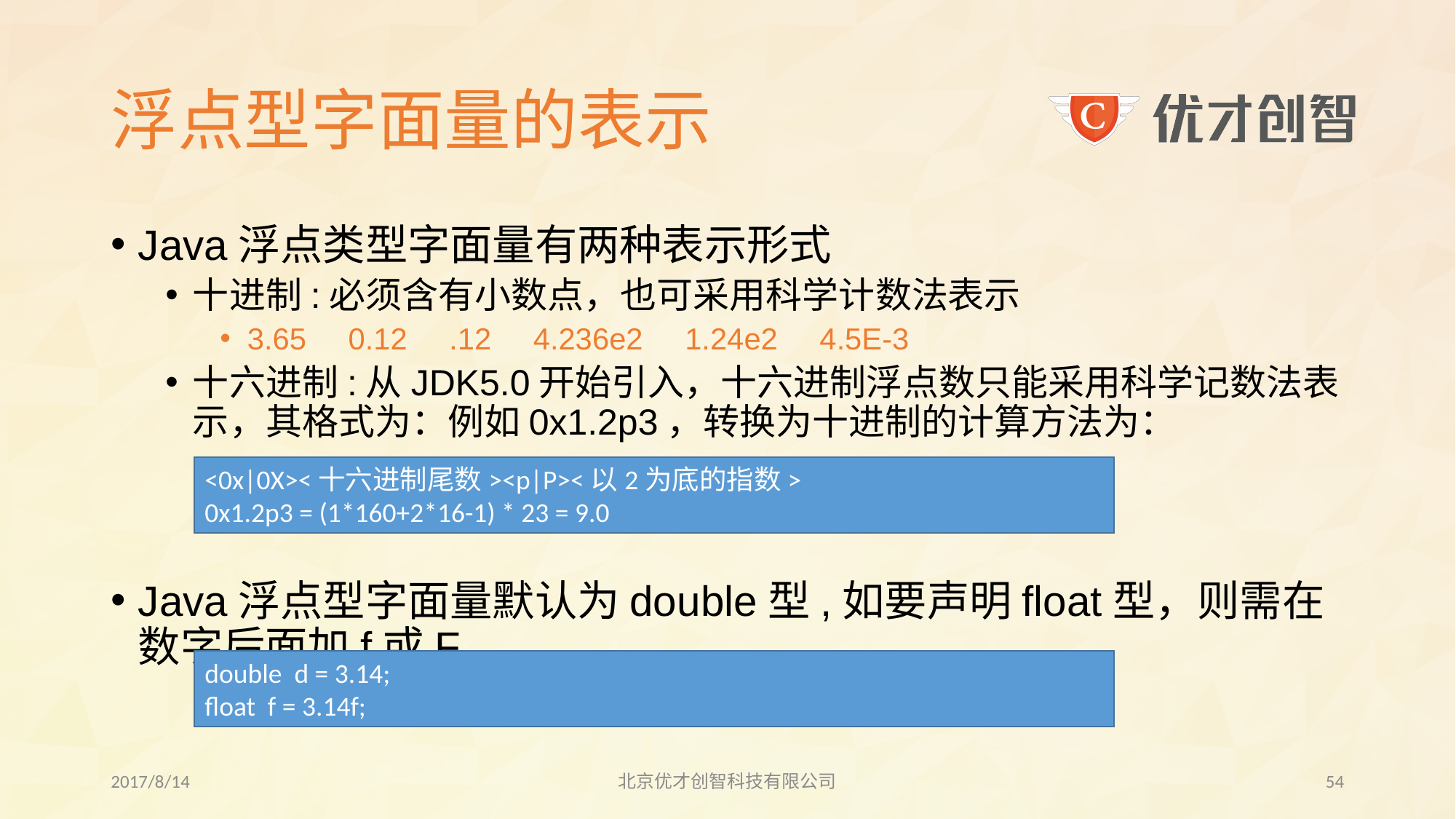

# 浮点型字面量的表示
Java浮点类型字面量有两种表示形式
十进制:必须含有小数点，也可采用科学计数法表示
3.65     0.12     .12     4.236e2     1.24e2     4.5E-3
十六进制:从JDK5.0开始引入，十六进制浮点数只能采用科学记数法表示，其格式为：例如0x1.2p3，转换为十进制的计算方法为：

Java浮点型字面量默认为double型,如要声明float型，则需在数字后面加f或F。
<0x|0X><十六进制尾数><p|P><以2为底的指数>
0x1.2p3 = (1*160+2*16-1) * 23 = 9.0
double  d = 3.14;
float  f = 3.14f;
2017/8/14
北京优才创智科技有限公司
54